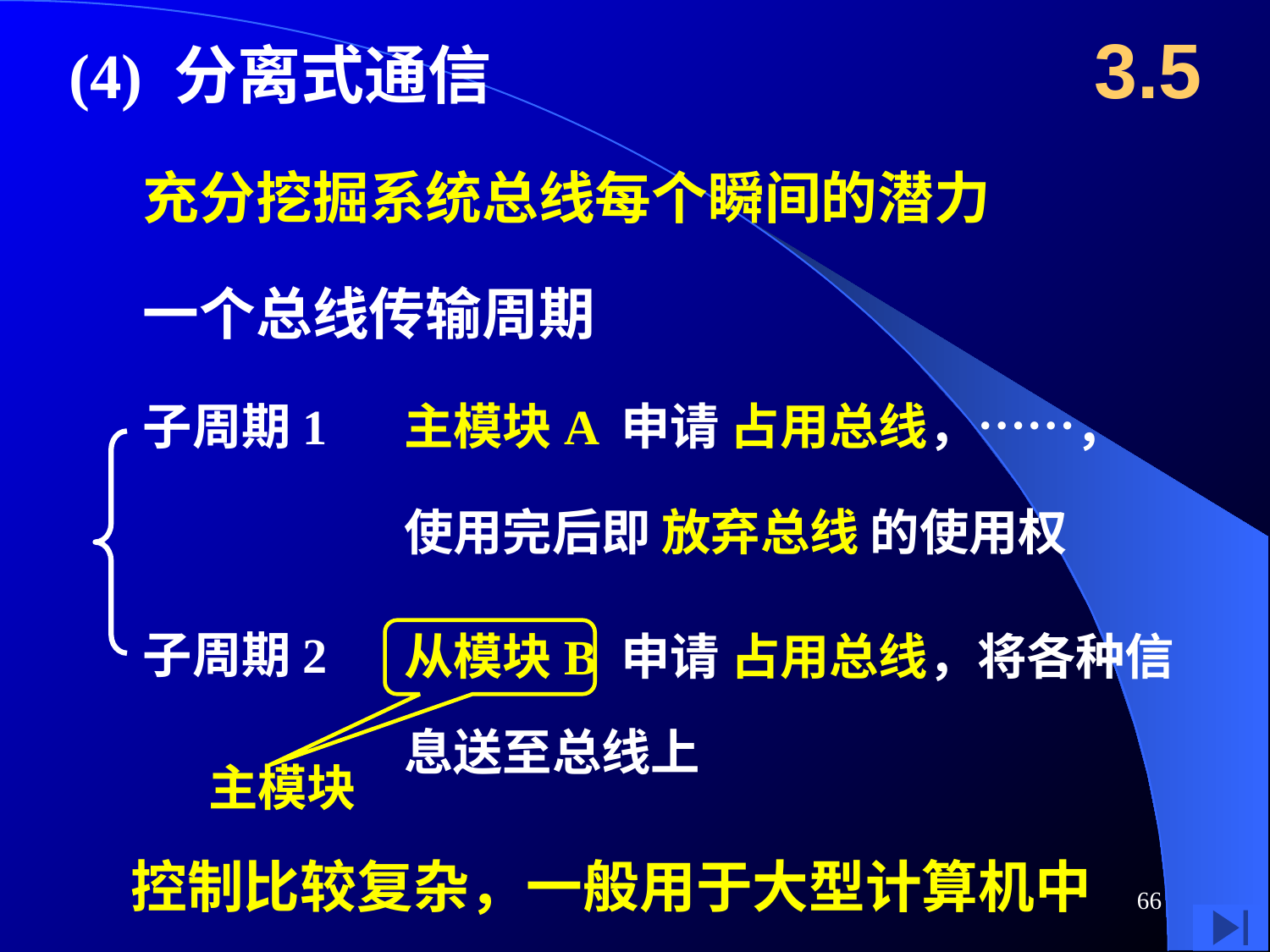

3.5
(4) 分离式通信
充分挖掘系统总线每个瞬间的潜力
一个总线传输周期
子周期1
主模块A 申请 占用总线，……，
使用完后即 放弃总线 的使用权

子周期2
从模块B 申请 占用总线，将各种信
息送至总线上

主模块
控制比较复杂，一般用于大型计算机中
66